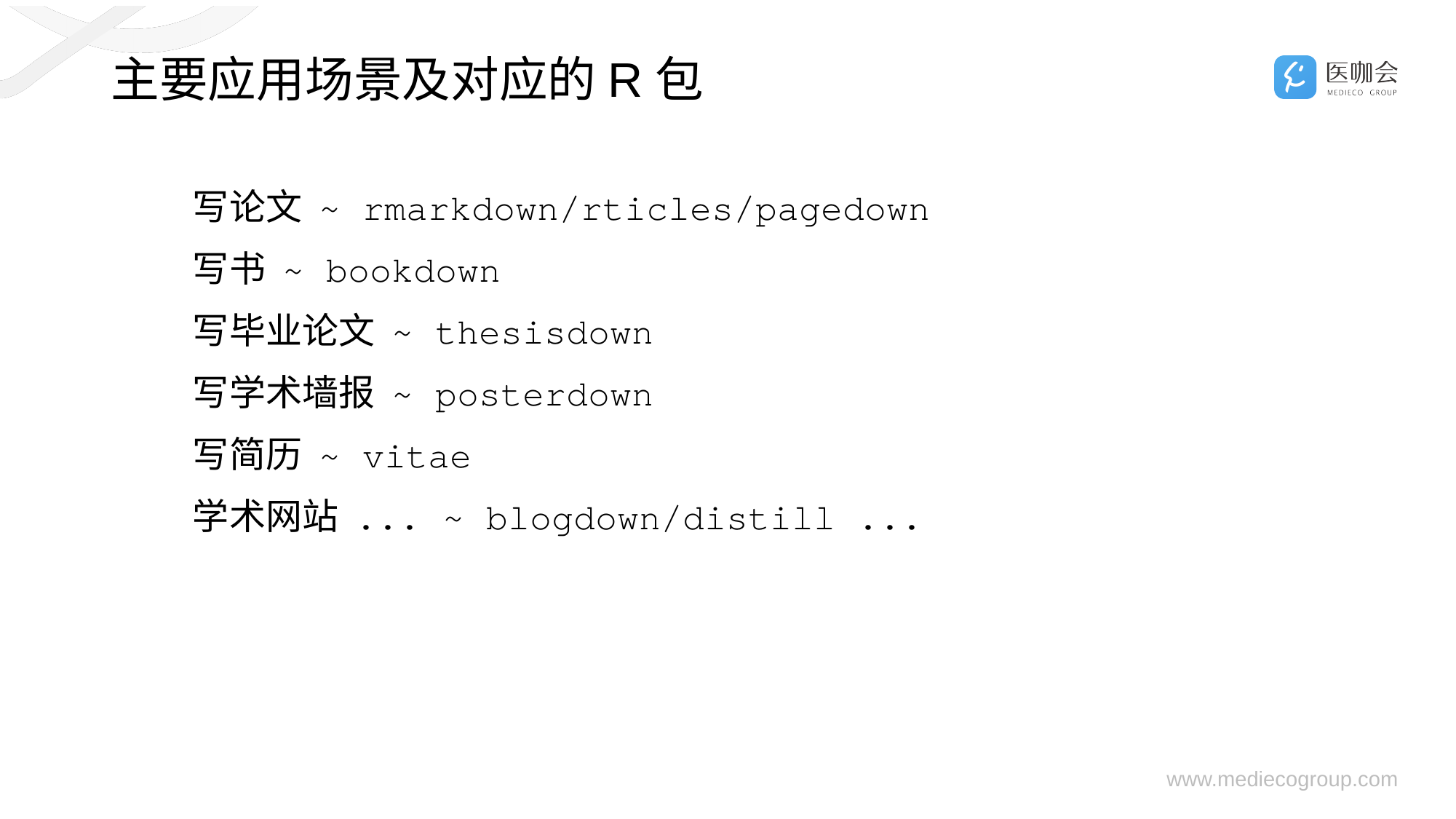

# 主要应用场景及对应的R包
写论文 ~ rmarkdown/rticles/pagedown
写书 ~ bookdown
写毕业论文 ~ thesisdown
写学术墙报 ~ posterdown
写简历 ~ vitae
学术网站 ... ~ blogdown/distill ...